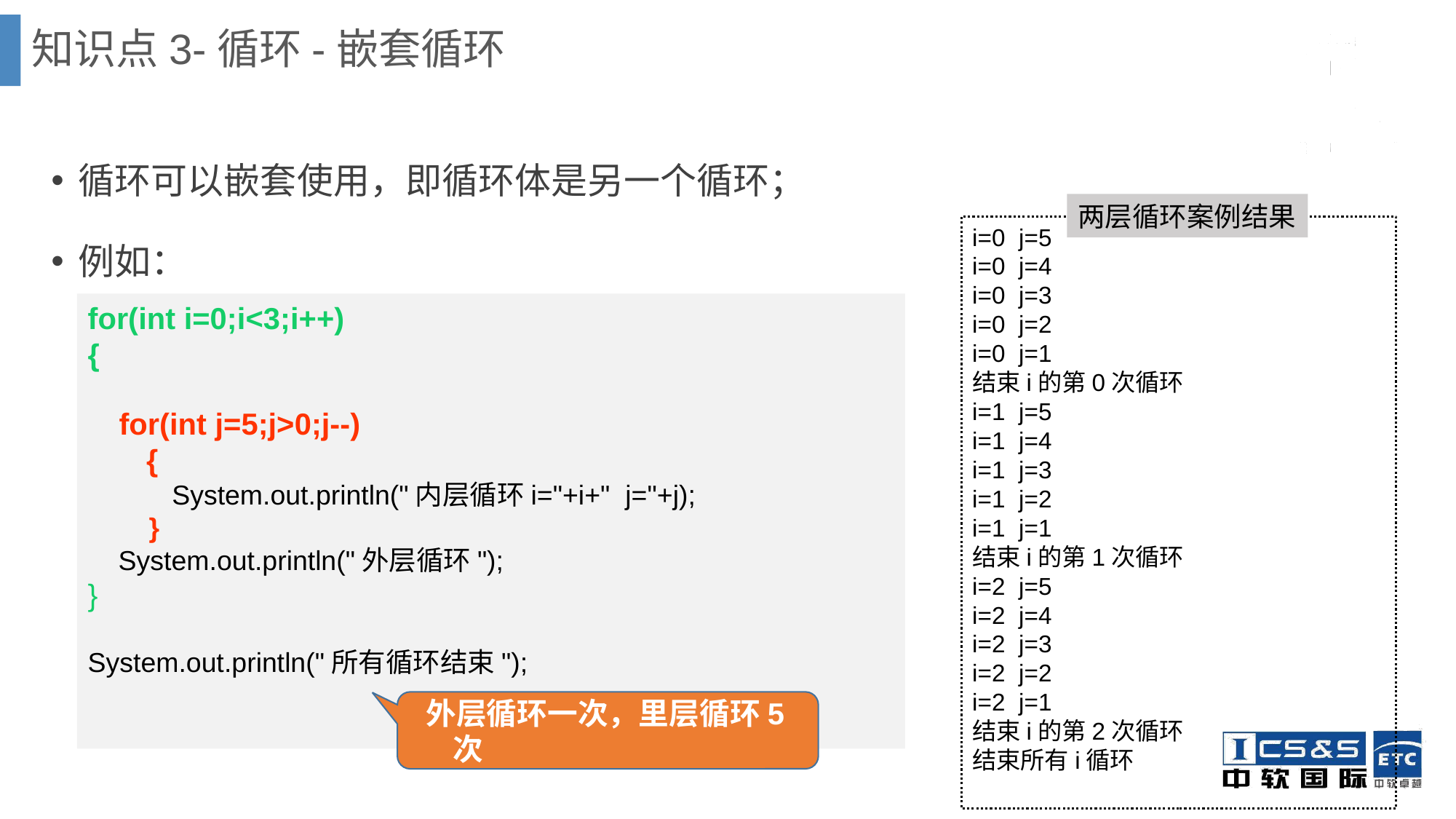

知识点3-循环-嵌套循环
循环可以嵌套使用，即循环体是另一个循环；
例如：
两层循环案例结果
i=0  j=5
i=0  j=4
i=0  j=3
i=0  j=2
i=0  j=1
结束i的第0次循环
i=1  j=5
i=1  j=4
i=1  j=3
i=1  j=2
i=1  j=1
结束i的第1次循环
i=2  j=5
i=2  j=4
i=2  j=3
i=2  j=2
i=2  j=1
结束i的第2次循环
结束所有i循环

for(int i=0;i<3;i++)
{

    for(int j=5;j>0;j--)
       {
           System.out.println("内层循环i="+i+"  j="+j);
        }
    System.out.println("外层循环");
}

System.out.println("所有循环结束");

 外层循环一次，里层循环5次